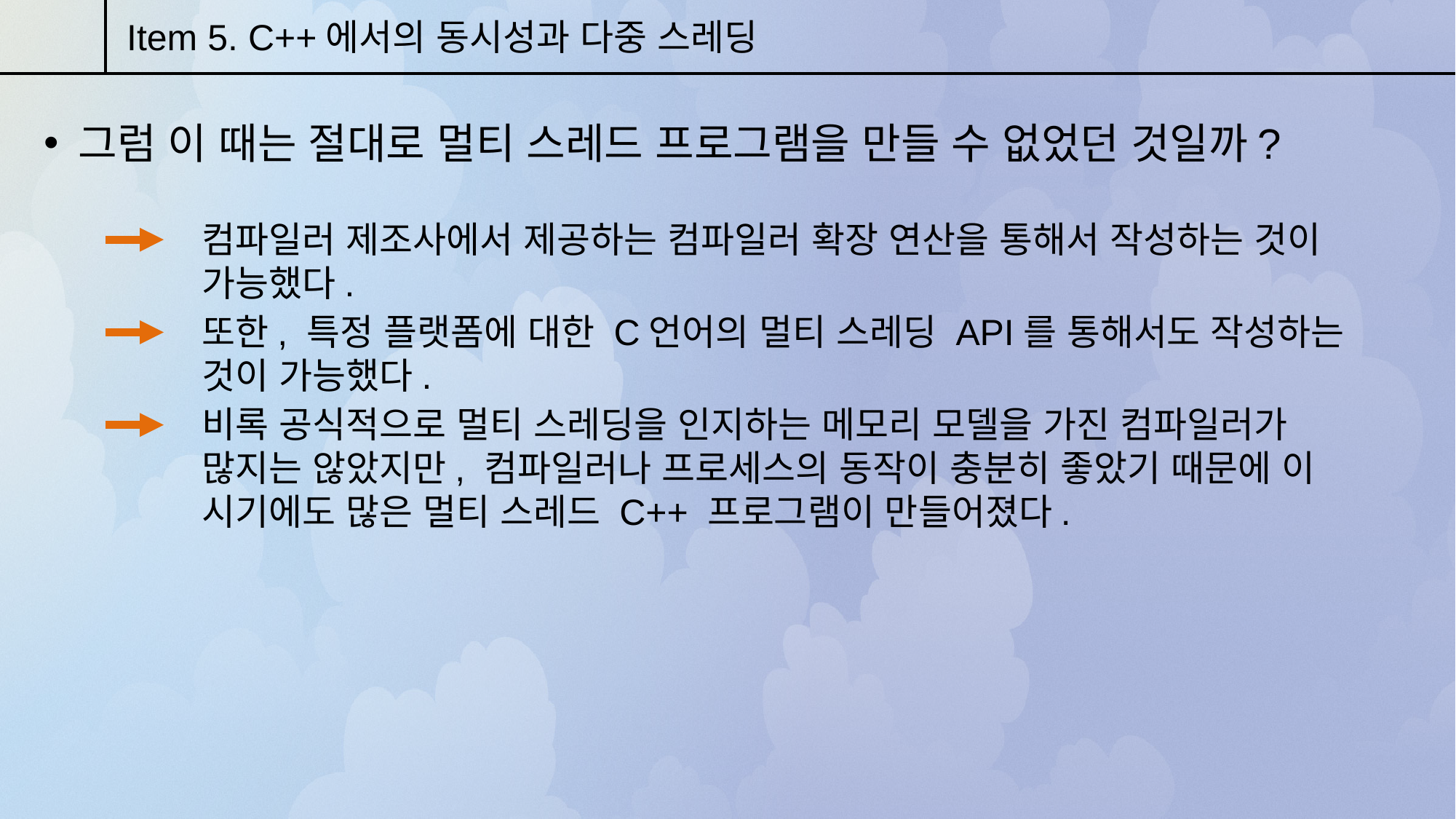

Item 5. C++에서의 동시성과 다중 스레딩
그럼 이 때는 절대로 멀티 스레드 프로그램을 만들 수 없었던 것일까?
컴파일러 제조사에서 제공하는 컴파일러 확장 연산을 통해서 작성하는 것이 가능했다.
또한, 특정 플랫폼에 대한 C언어의 멀티 스레딩 API를 통해서도 작성하는 것이 가능했다.
비록 공식적으로 멀티 스레딩을 인지하는 메모리 모델을 가진 컴파일러가 많지는 않았지만, 컴파일러나 프로세스의 동작이 충분히 좋았기 때문에 이 시기에도 많은 멀티 스레드 C++ 프로그램이 만들어졌다.